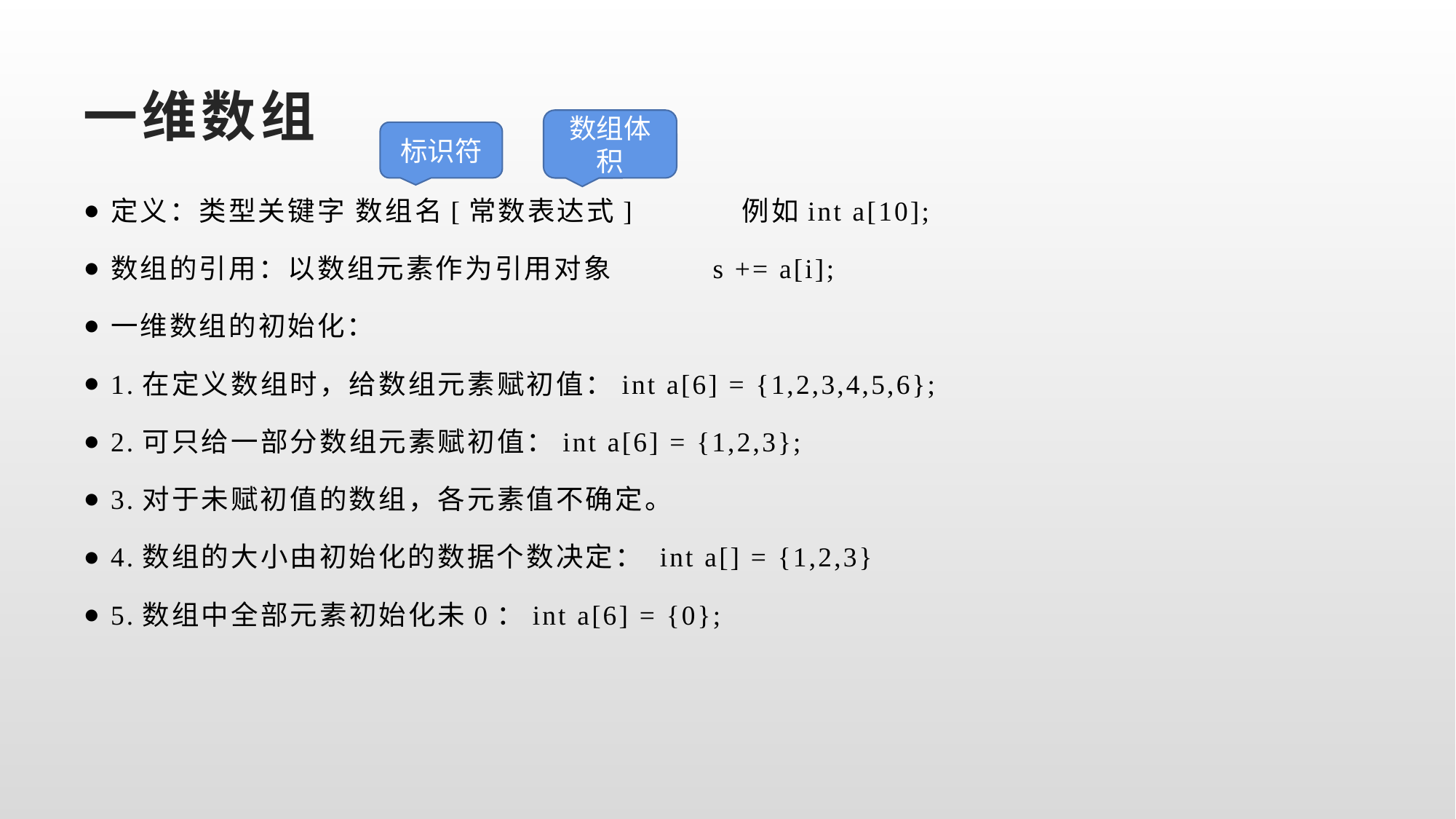

# 一维数组
数组体积
标识符
定义：类型关键字 数组名[常数表达式]           例如int a[10];
数组的引用：以数组元素作为引用对象           s += a[i];
一维数组的初始化：
1.在定义数组时，给数组元素赋初值：int a[6] = {1,2,3,4,5,6};
2.可只给一部分数组元素赋初值：int a[6] = {1,2,3};
3.对于未赋初值的数组，各元素值不确定。
4.数组的大小由初始化的数据个数决定： int a[] = {1,2,3}
5.数组中全部元素初始化未0：int a[6] = {0};